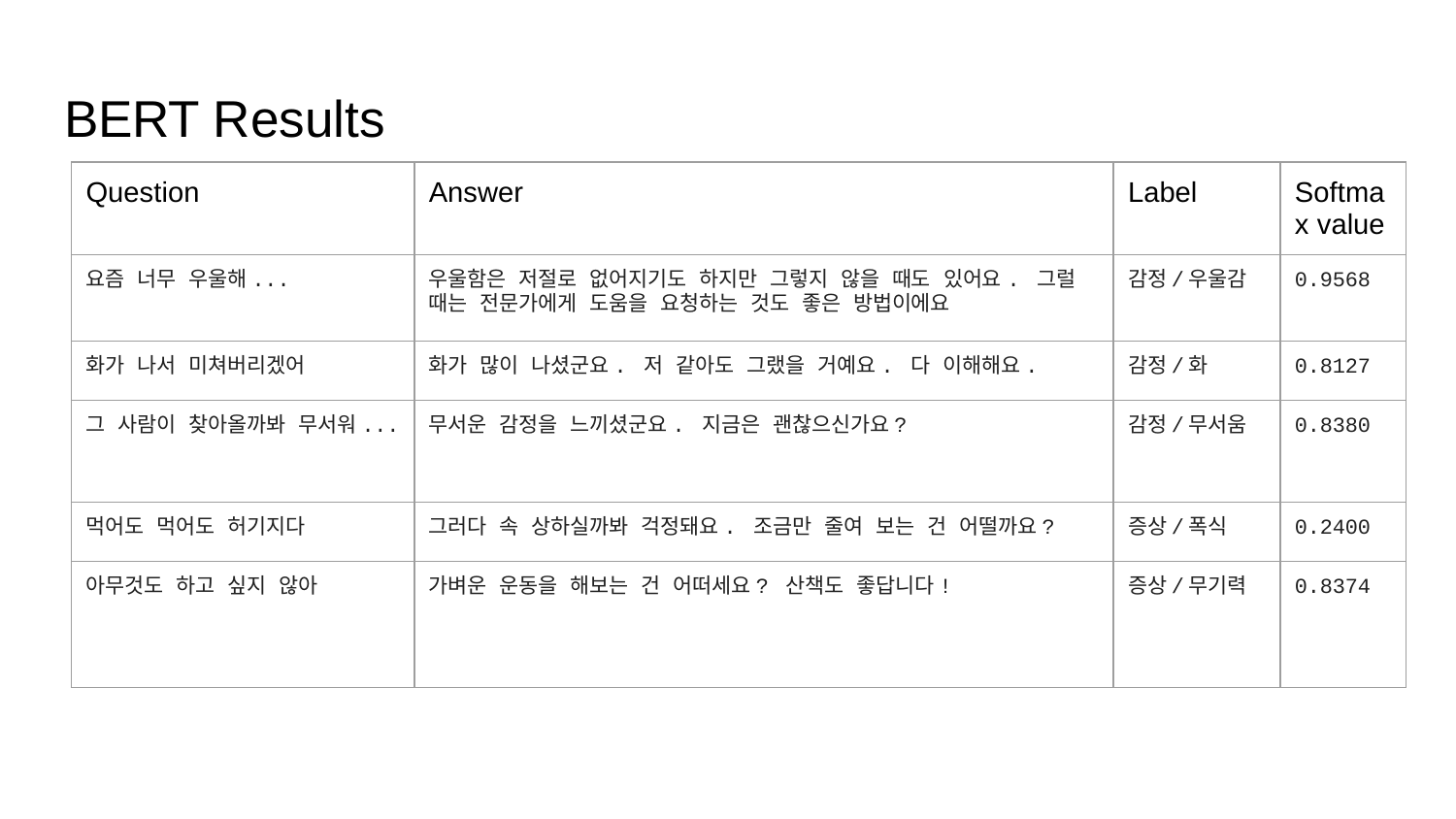

# BERT Results
| Question | Answer | Label | Softmax value |
| --- | --- | --- | --- |
| 요즘 너무 우울해... | 우울함은 저절로 없어지기도 하지만 그렇지 않을 때도 있어요. 그럴 때는 전문가에게 도움을 요청하는 것도 좋은 방법이에요 | 감정/우울감 | 0.9568 |
| 화가 나서 미쳐버리겠어 | 화가 많이 나셨군요. 저 같아도 그랬을 거예요. 다 이해해요. | 감정/화 | 0.8127 |
| 그 사람이 찾아올까봐 무서워... | 무서운 감정을 느끼셨군요. 지금은 괜찮으신가요? | 감정/무서움 | 0.8380 |
| 먹어도 먹어도 허기지다 | 그러다 속 상하실까봐 걱정돼요. 조금만 줄여 보는 건 어떨까요? | 증상/폭식 | 0.2400 |
| 아무것도 하고 싶지 않아 | 가벼운 운동을 해보는 건 어떠세요? 산책도 좋답니다! | 증상/무기력 | 0.8374 |